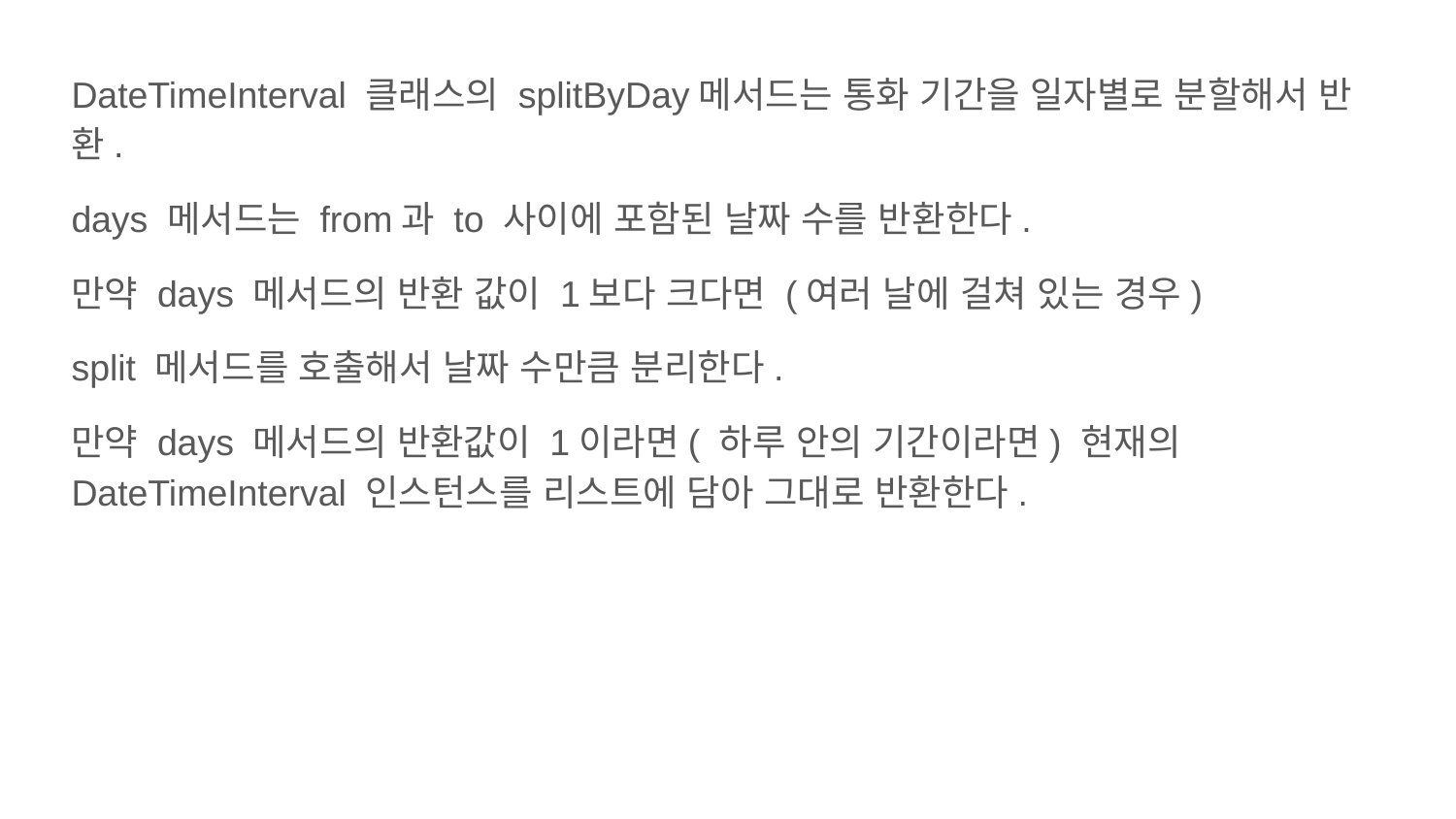

DateTimeInterval 클래스의 splitByDay메서드는 통화 기간을 일자별로 분할해서 반환.
days 메서드는 from과 to 사이에 포함된 날짜 수를 반환한다.
만약 days 메서드의 반환 값이 1보다 크다면 (여러 날에 걸쳐 있는 경우)
split 메서드를 호출해서 날짜 수만큼 분리한다.
만약 days 메서드의 반환값이 1이라면( 하루 안의 기간이라면) 현재의 DateTimeInterval 인스턴스를 리스트에 담아 그대로 반환한다.